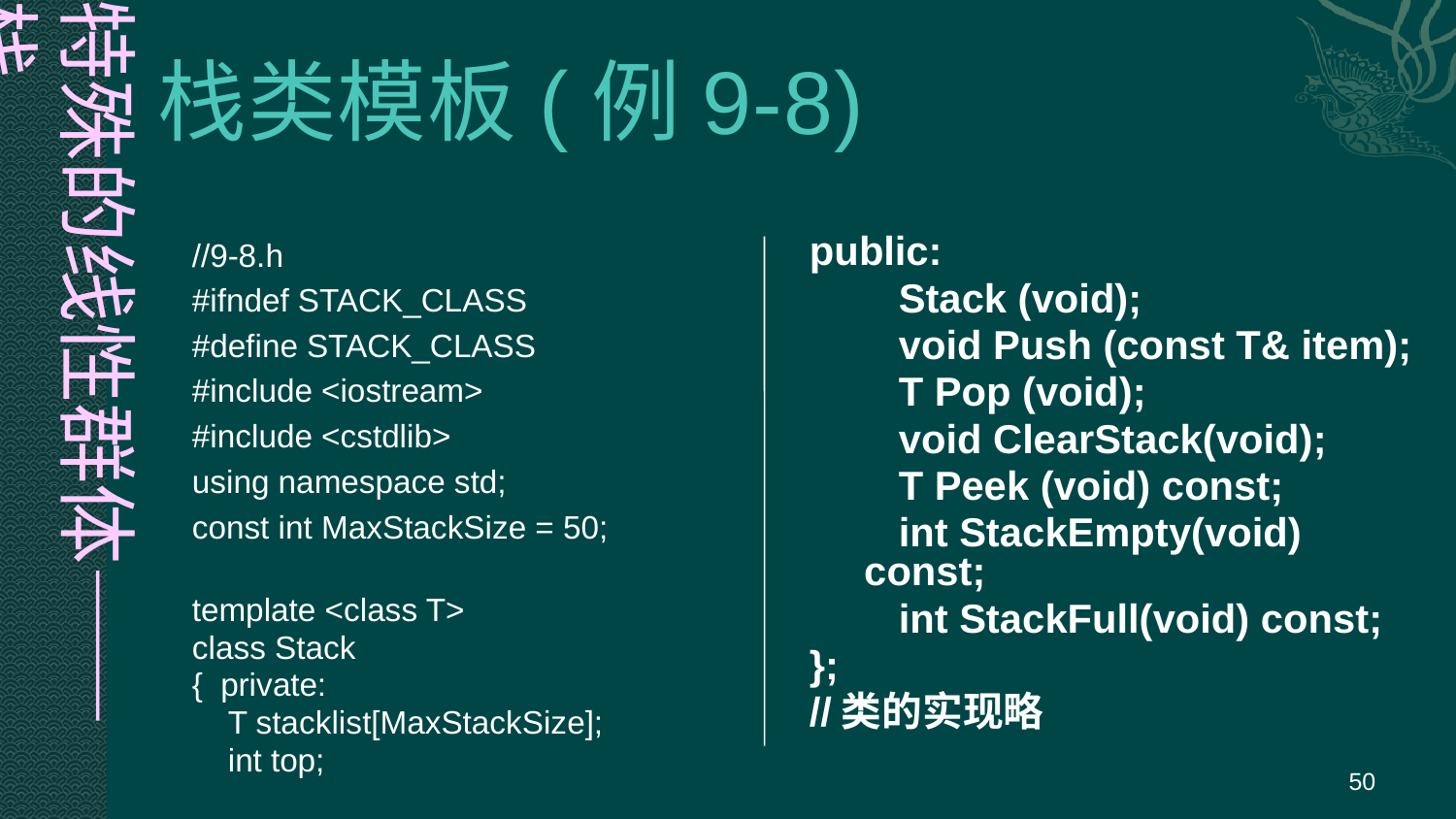

特殊的线性群体——栈
# 栈类模板(例9-8)
//9-8.h
#ifndef STACK_CLASS
#define STACK_CLASS
#include <iostream>
#include <cstdlib>
using namespace std;
const int MaxStackSize = 50;

template <class T>
class Stack
{  private:
    T stacklist[MaxStackSize];
    int top;
public:
        Stack (void);
        void Push (const T& item);
        T Pop (void);
        void ClearStack(void);
        T Peek (void) const;
        int StackEmpty(void) const;
        int StackFull(void) const;
};
//类的实现略

50